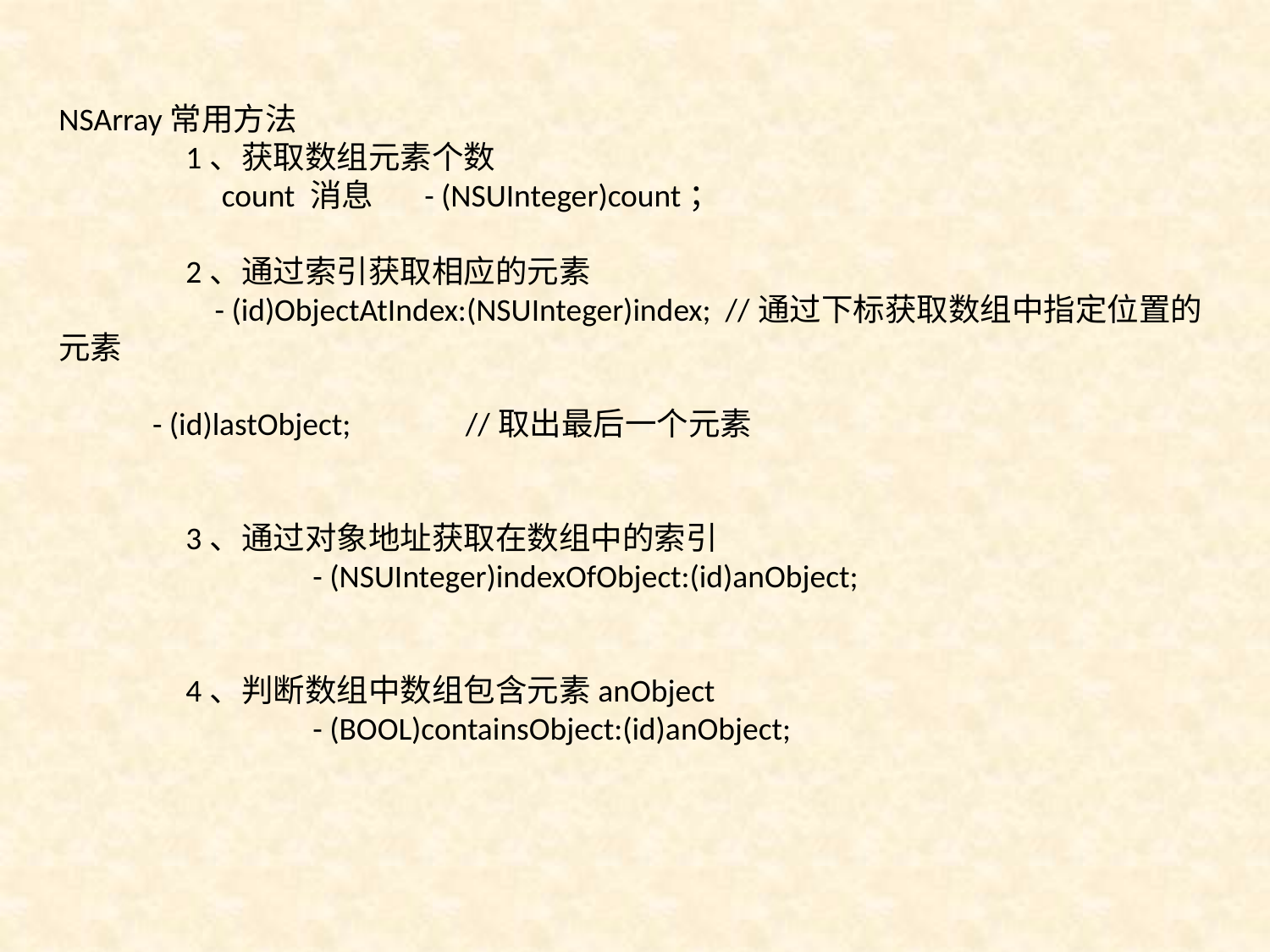

NSArray常用方法
	1、获取数组元素个数
	     count 消息      - (NSUInteger)count；

	2、通过索引获取相应的元素
	    - (id)ObjectAtIndex:(NSUInteger)index;  //通过下标获取数组中指定位置的元素

             - (id)lastObject;                //取出最后一个元素

	3、通过对象地址获取在数组中的索引
		- (NSUInteger)indexOfObject:(id)anObject;

	4、判断数组中数组包含元素anObject
		- (BOOL)containsObject:(id)anObject;